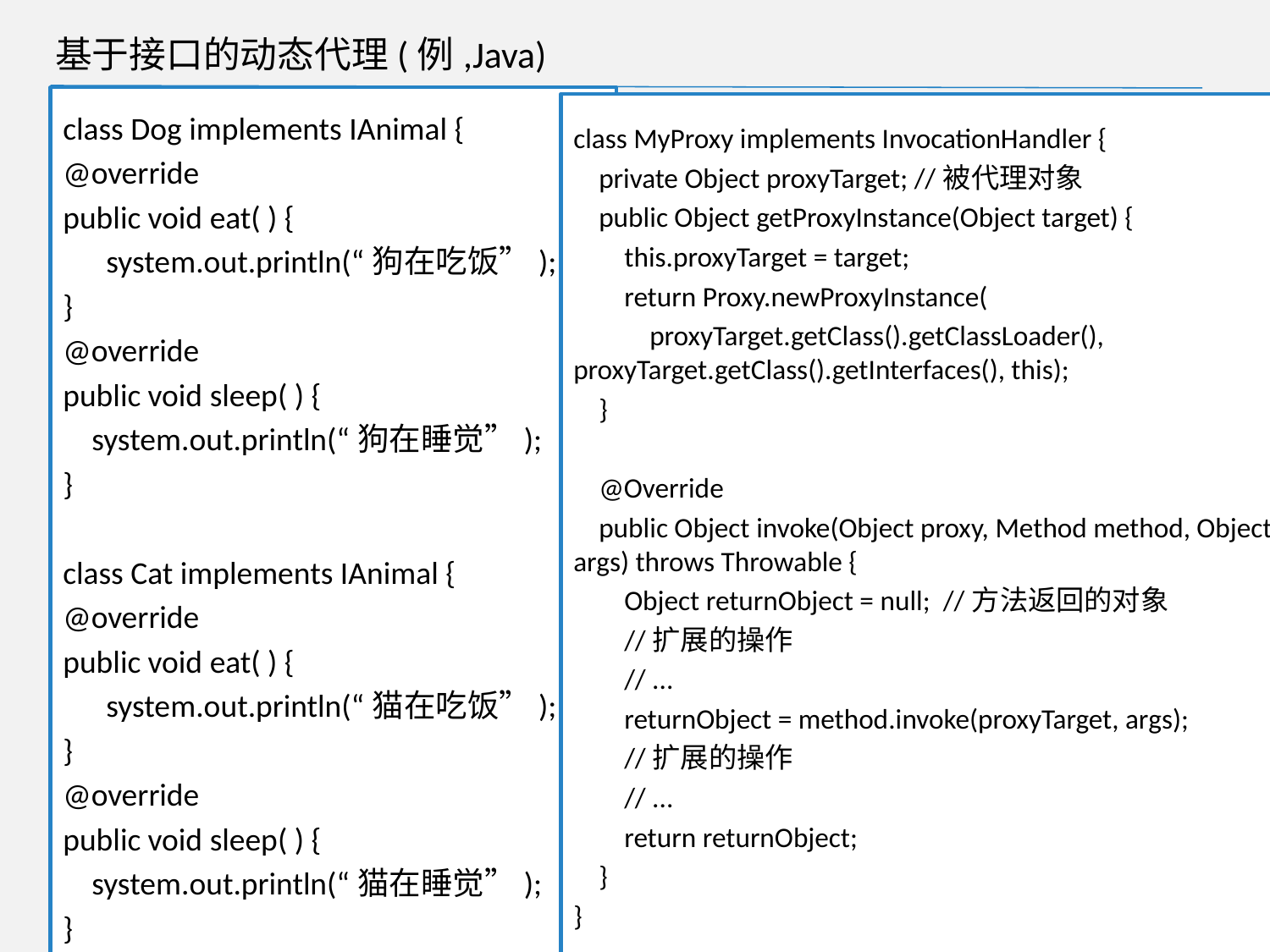

# 基于接口的动态代理(例,Java)

class Dog implements IAnimal {
@override
public void eat( ) {
      system.out.println(“狗在吃饭”);
}
@override
public void sleep( ) {
    system.out.println(“狗在睡觉”);
}

class Cat implements IAnimal {
@override
public void eat( ) {
      system.out.println(“猫在吃饭”);
}
@override
public void sleep( ) {
    system.out.println(“猫在睡觉”);
}

class MyProxy implements InvocationHandler {
    private Object proxyTarget; //被代理对象
    public Object getProxyInstance(Object target) {
        this.proxyTarget = target;
        return Proxy.newProxyInstance(
            proxyTarget.getClass().getClassLoader(), proxyTarget.getClass().getInterfaces(), this);
    }

    @Override
    public Object invoke(Object proxy, Method method, Object[] args) throws Throwable {
        Object returnObject = null;  //方法返回的对象
        //扩展的操作
        // ...
        returnObject = method.invoke(proxyTarget, args);
        //扩展的操作
        // ...
        return returnObject;
    }
}